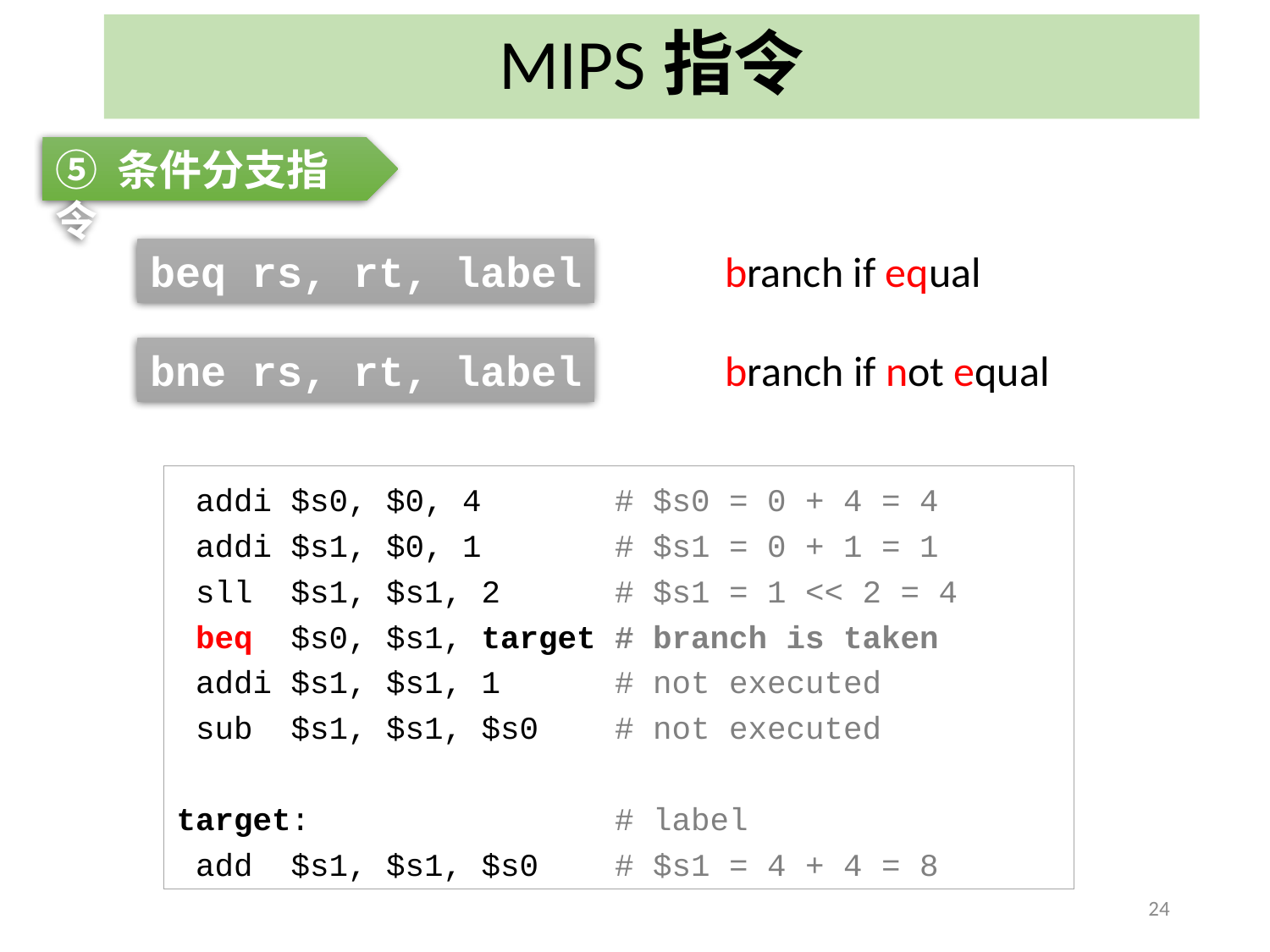

# MIPS指令
⑤ 条件分支指令
beq rs, rt, label
branch if equal
bne rs, rt, label
branch if not equal
 addi $s0, $0, 4       # $s0 = 0 + 4 = 4
 addi $s1, $0, 1       # $s1 = 0 + 1 = 1
 sll  $s1, $s1, 2      # $s1 = 1 << 2 = 4
 beq  $s0, $s1, target # branch is taken
 addi $s1, $s1, 1      # not executed
 sub  $s1, $s1, $s0    # not executed

target:		   # label
 add  $s1, $s1, $s0    # $s1 = 4 + 4 = 8
24